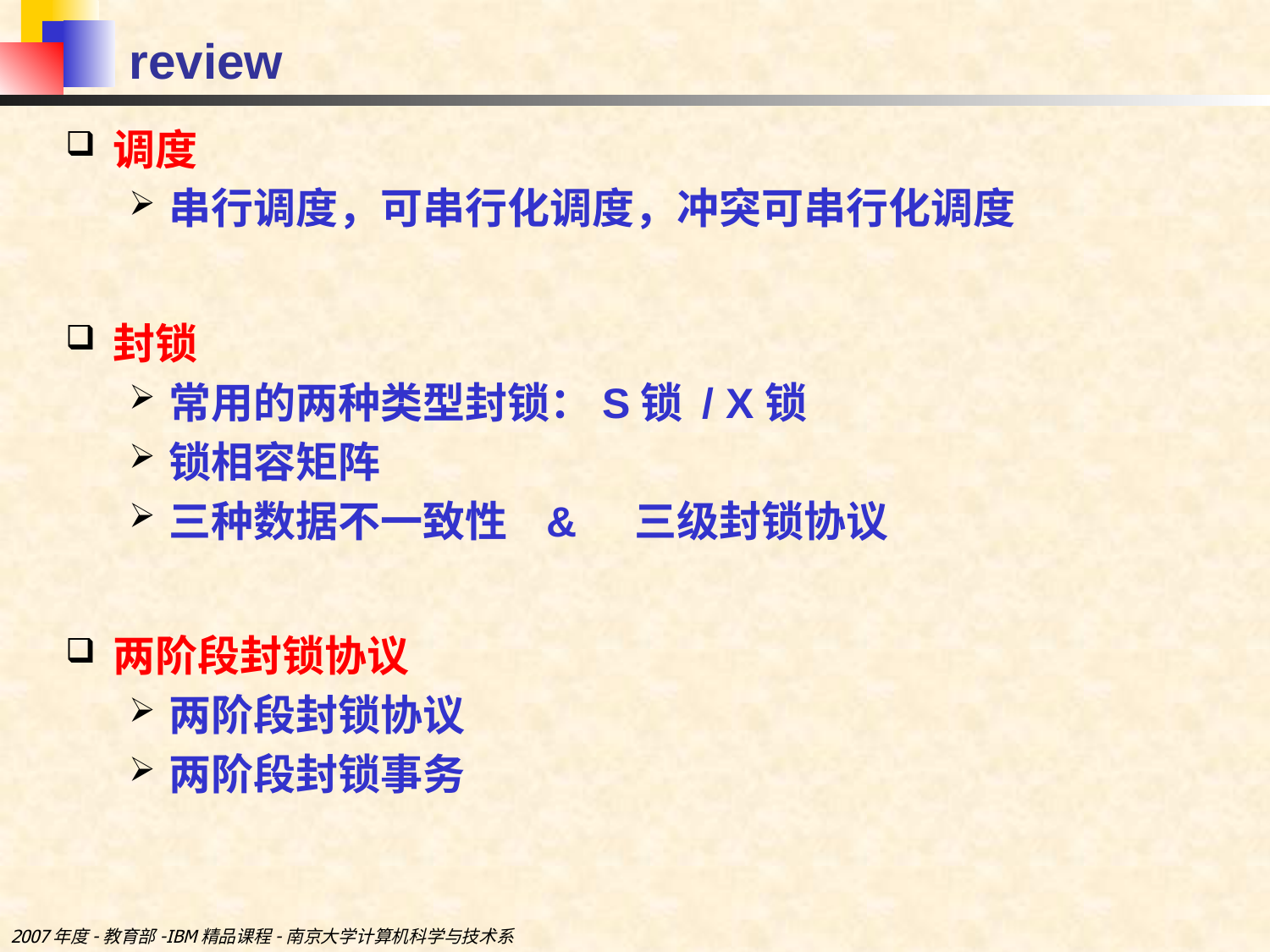

# review
调度
串行调度，可串行化调度，冲突可串行化调度

封锁
常用的两种类型封锁：S锁 / X锁
锁相容矩阵
三种数据不一致性   &    三级封锁协议

两阶段封锁协议
两阶段封锁协议
两阶段封锁事务